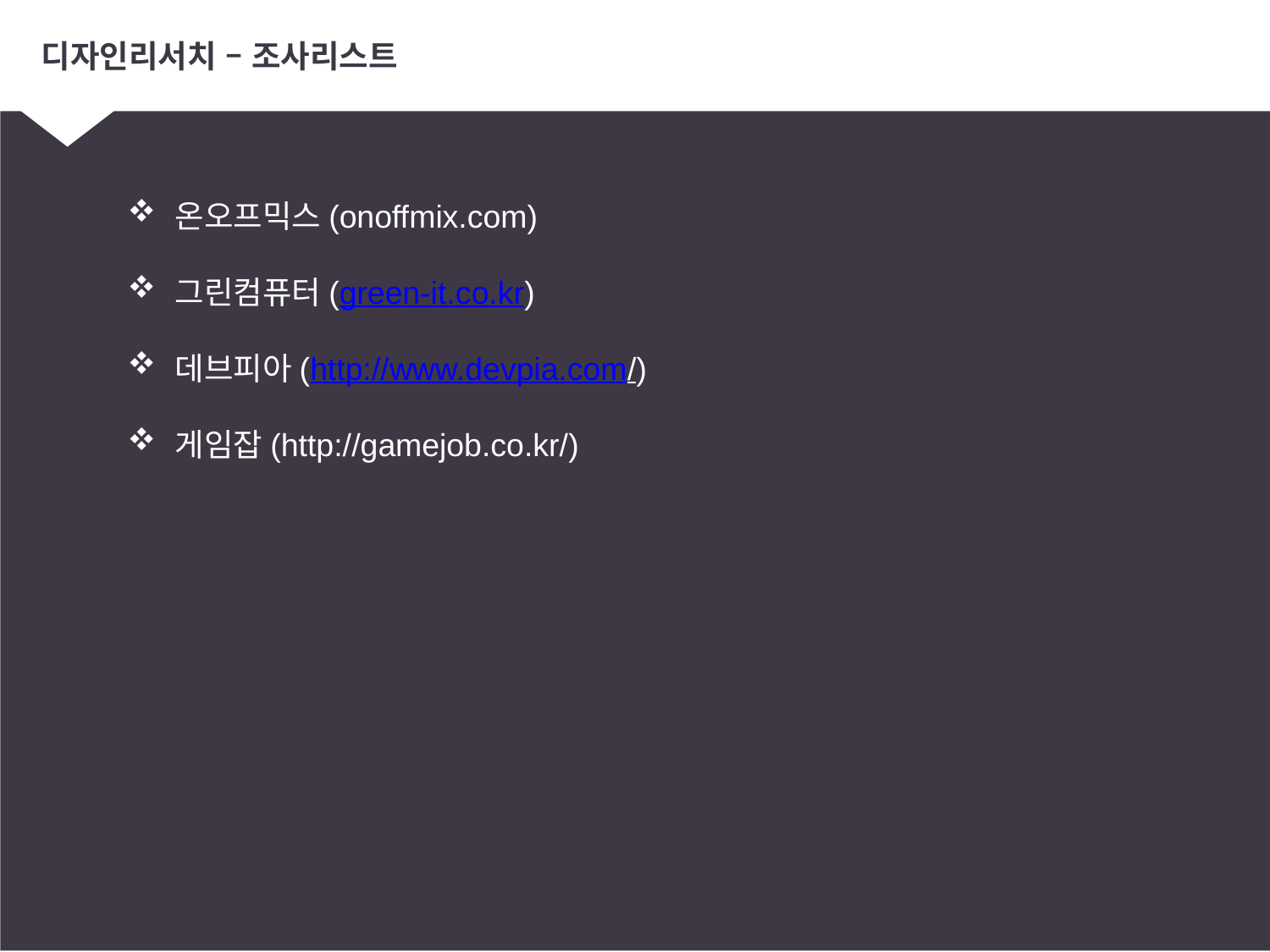

# 디자인리서치 – 조사리스트
온오프믹스(onoffmix.com)
그린컴퓨터(green-it.co.kr)
데브피아(http://www.devpia.com/)
게임잡(http://gamejob.co.kr/)